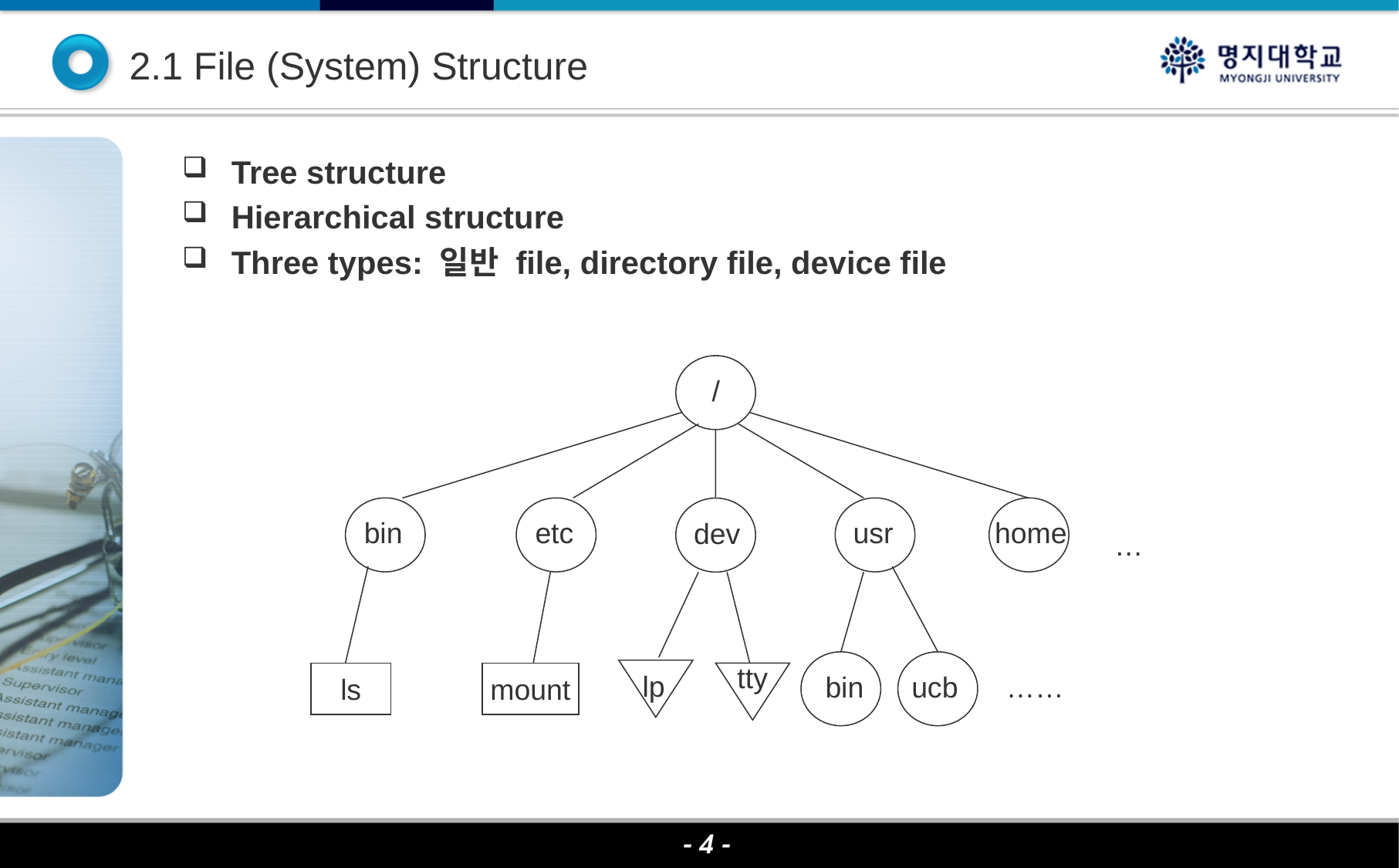

# 2.1 File (System) Structure
Tree structure
Hierarchical structure
Three types: 일반 file, directory file, device file

/

bin
etc
usr
home
dev
…

bin

ucb

lp
tty
ls
mount
……

- 4 -